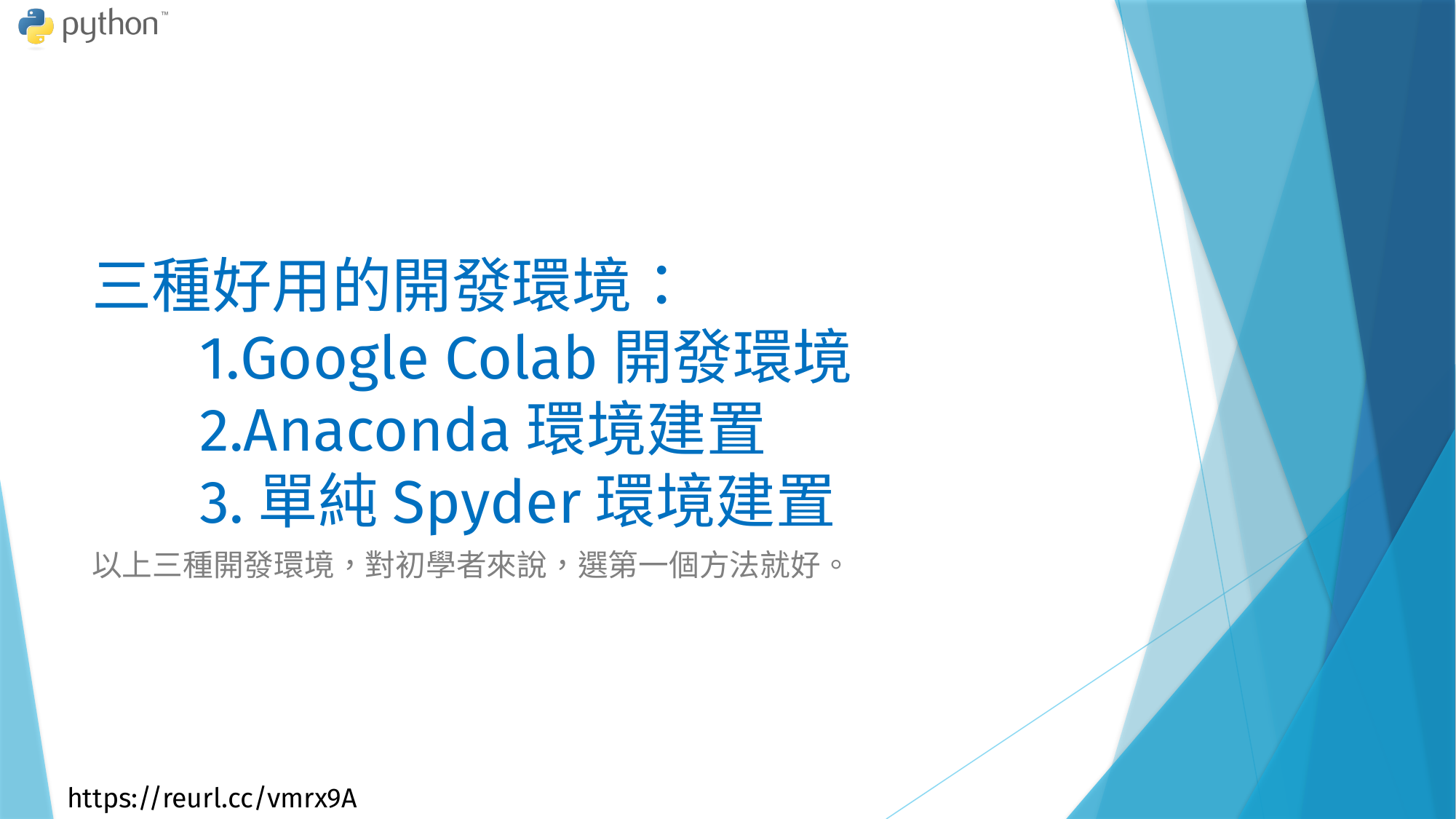

# 三種好用的開發環境： 1.Google Colab開發環境 2.Anaconda環境建置 3.單純Spyder環境建置
以上三種開發環境，對初學者來說，選第一個方法就好。